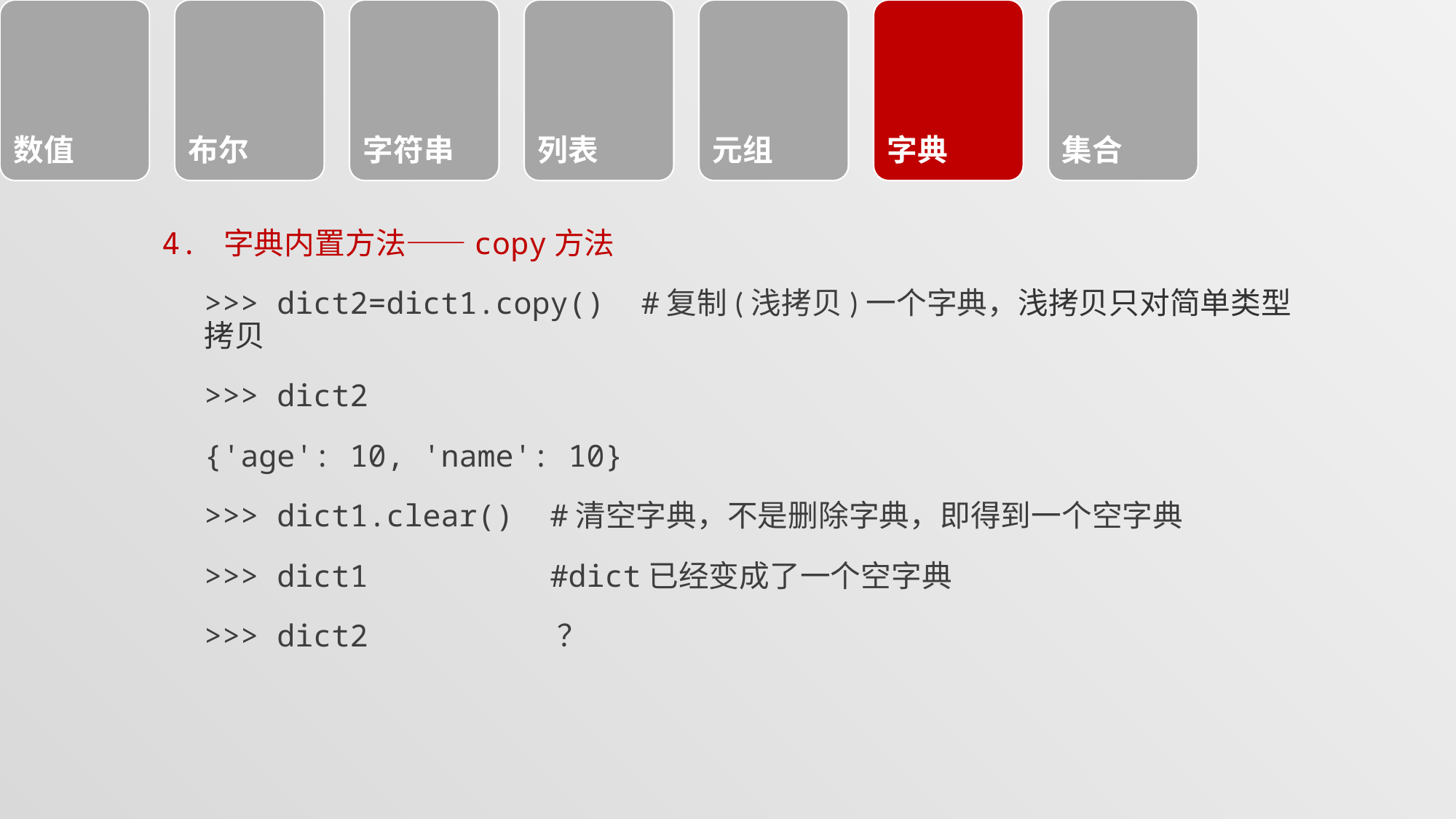

#
4. 字典内置方法——copy方法
>>> dict2=dict1.copy()  #复制(浅拷贝)一个字典，浅拷贝只对简单类型拷贝
>>> dict2
{'age': 10, 'name': 10}
>>> dict1.clear()  #清空字典，不是删除字典，即得到一个空字典
>>> dict1          #dict已经变成了一个空字典
>>> dict2          ？